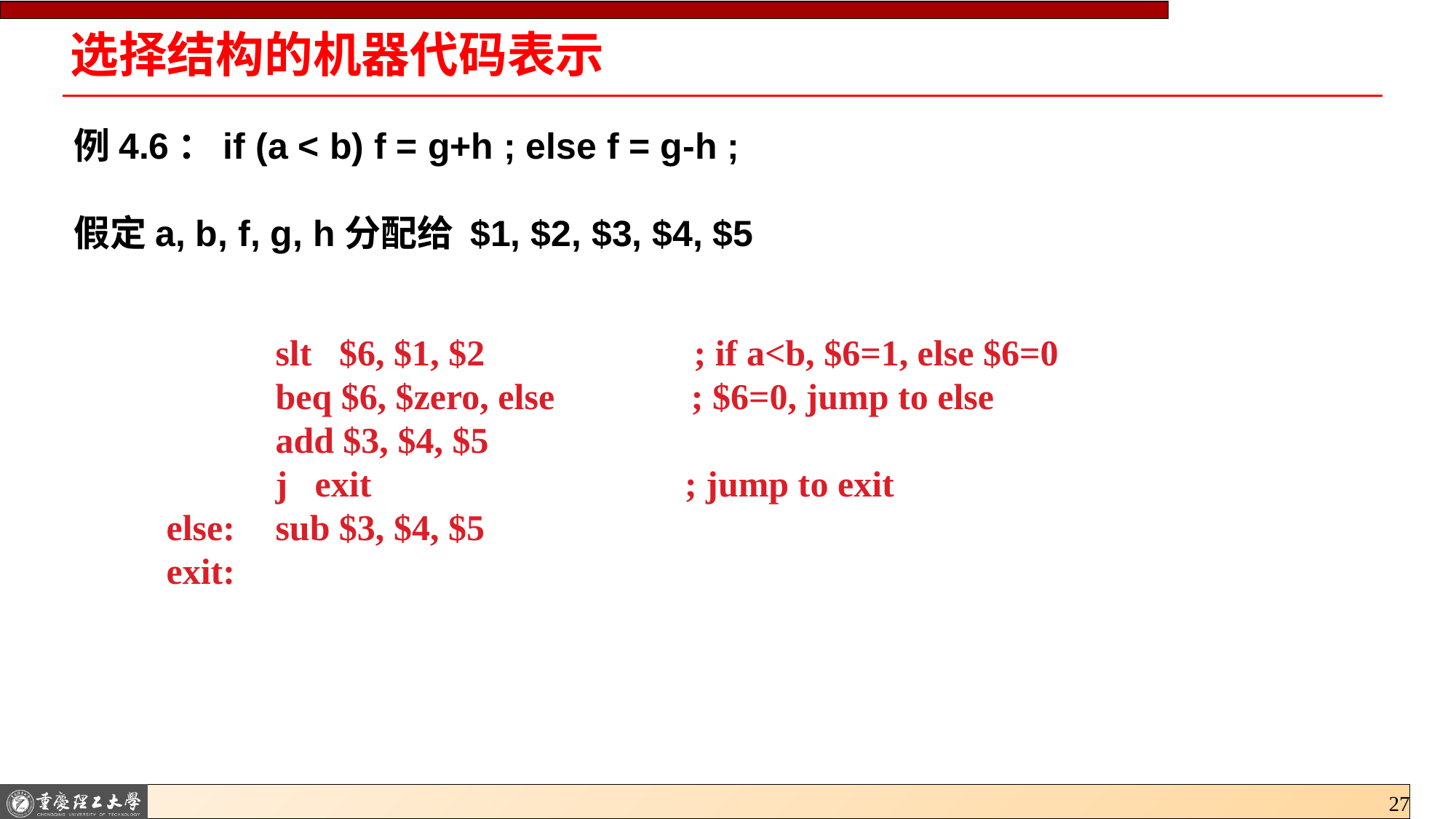

# 选择结构的机器代码表示
例4.6：if (a < b) f = g+h ; else f = g-h ;

假定a, b, f, g, h分配给 $1, $2, $3, $4, $5
	slt   $6, $1, $2		          ; if a<b, $6=1, else $6=0
	beq $6, $zero, else               ; $6=0, jump to else
	add $3, $4, $5
	j   exit			         ; jump to exit
else:	sub $3, $4, $5
exit: